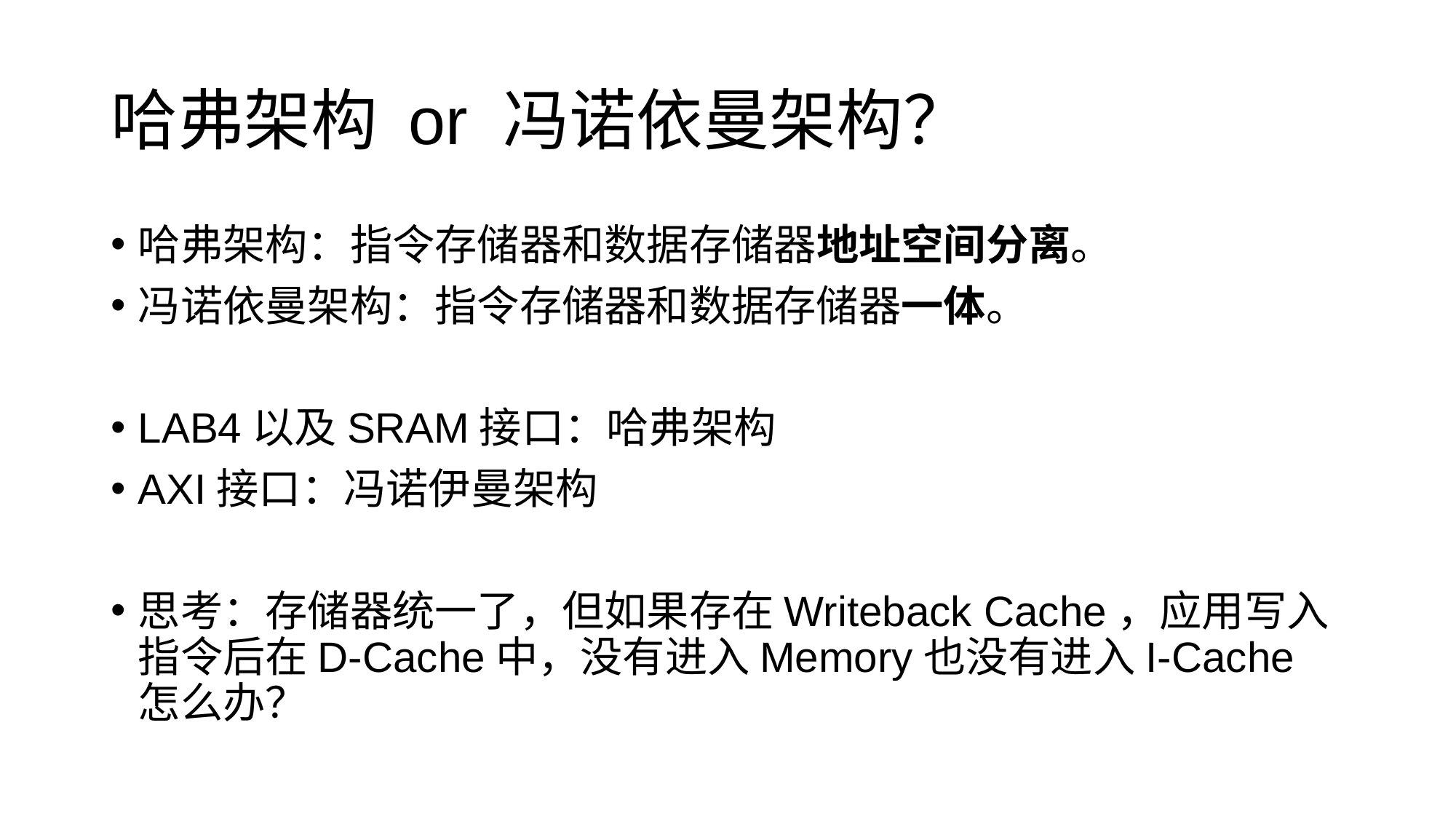

# 哈弗架构 or 冯诺依曼架构？
哈弗架构：指令存储器和数据存储器地址空间分离。
冯诺依曼架构：指令存储器和数据存储器一体。

LAB4以及SRAM接口：哈弗架构
AXI接口：冯诺伊曼架构

思考：存储器统一了，但如果存在Writeback Cache，应用写入指令后在D-Cache中，没有进入Memory也没有进入I-Cache怎么办？